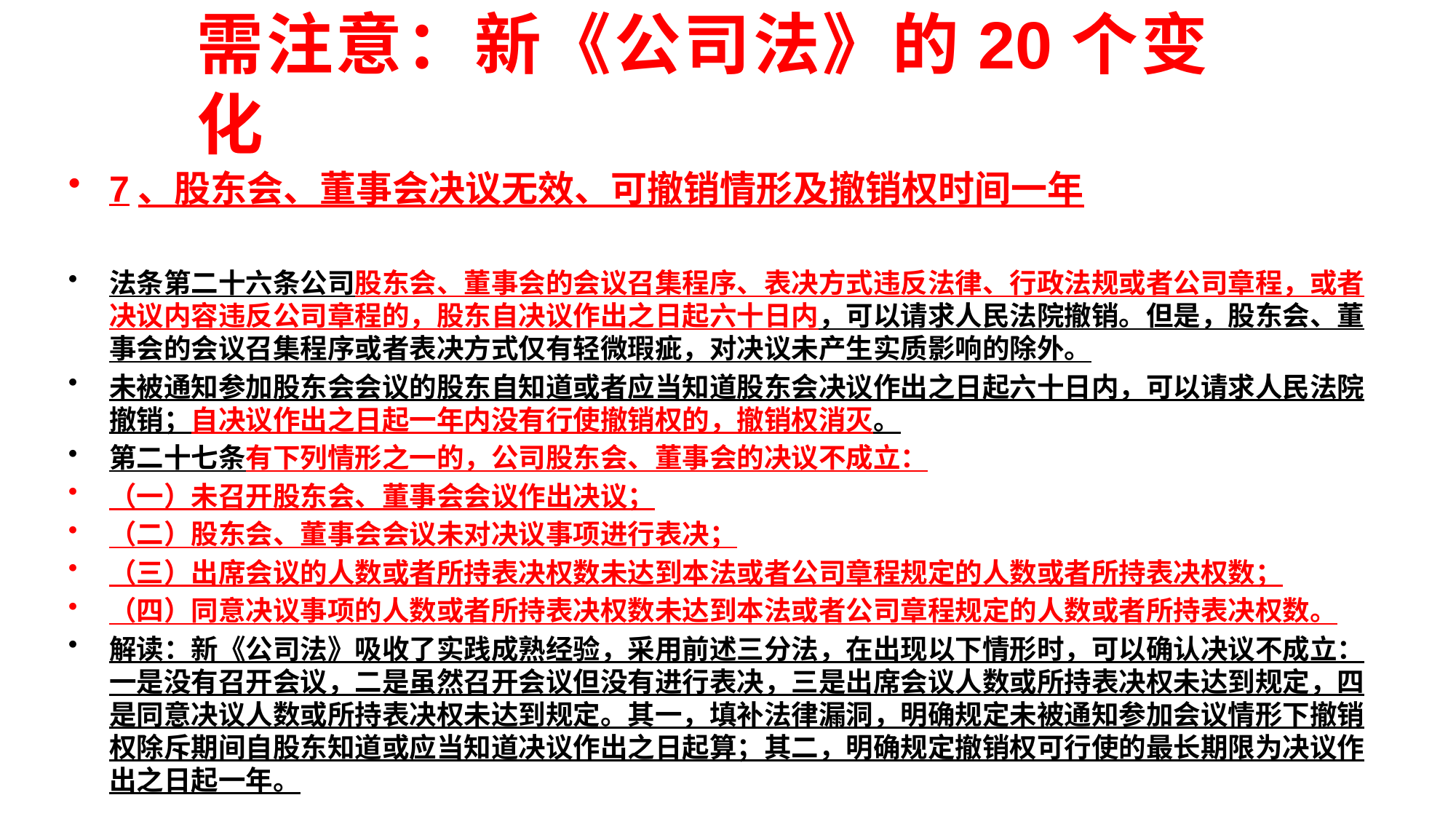

# 需注意：新《公司法》的20个变化
7、股东会、董事会决议无效、可撤销情形及撤销权时间一年

法条第二十六条公司股东会、董事会的会议召集程序、表决方式违反法律、行政法规或者公司章程，或者决议内容违反公司章程的，股东自决议作出之日起六十日内，可以请求人民法院撤销。但是，股东会、董事会的会议召集程序或者表决方式仅有轻微瑕疵，对决议未产生实质影响的除外。
未被通知参加股东会会议的股东自知道或者应当知道股东会决议作出之日起六十日内，可以请求人民法院撤销；自决议作出之日起一年内没有行使撤销权的，撤销权消灭。
第二十七条有下列情形之一的，公司股东会、董事会的决议不成立：
（一）未召开股东会、董事会会议作出决议；
（二）股东会、董事会会议未对决议事项进行表决；
（三）出席会议的人数或者所持表决权数未达到本法或者公司章程规定的人数或者所持表决权数；
（四）同意决议事项的人数或者所持表决权数未达到本法或者公司章程规定的人数或者所持表决权数。
解读：新《公司法》吸收了实践成熟经验，采用前述三分法，在出现以下情形时，可以确认决议不成立：一是没有召开会议，二是虽然召开会议但没有进行表决，三是出席会议人数或所持表决权未达到规定，四是同意决议人数或所持表决权未达到规定。其一，填补法律漏洞，明确规定未被通知参加会议情形下撤销权除斥期间自股东知道或应当知道决议作出之日起算；其二，明确规定撤销权可行使的最长期限为决议作出之日起一年。